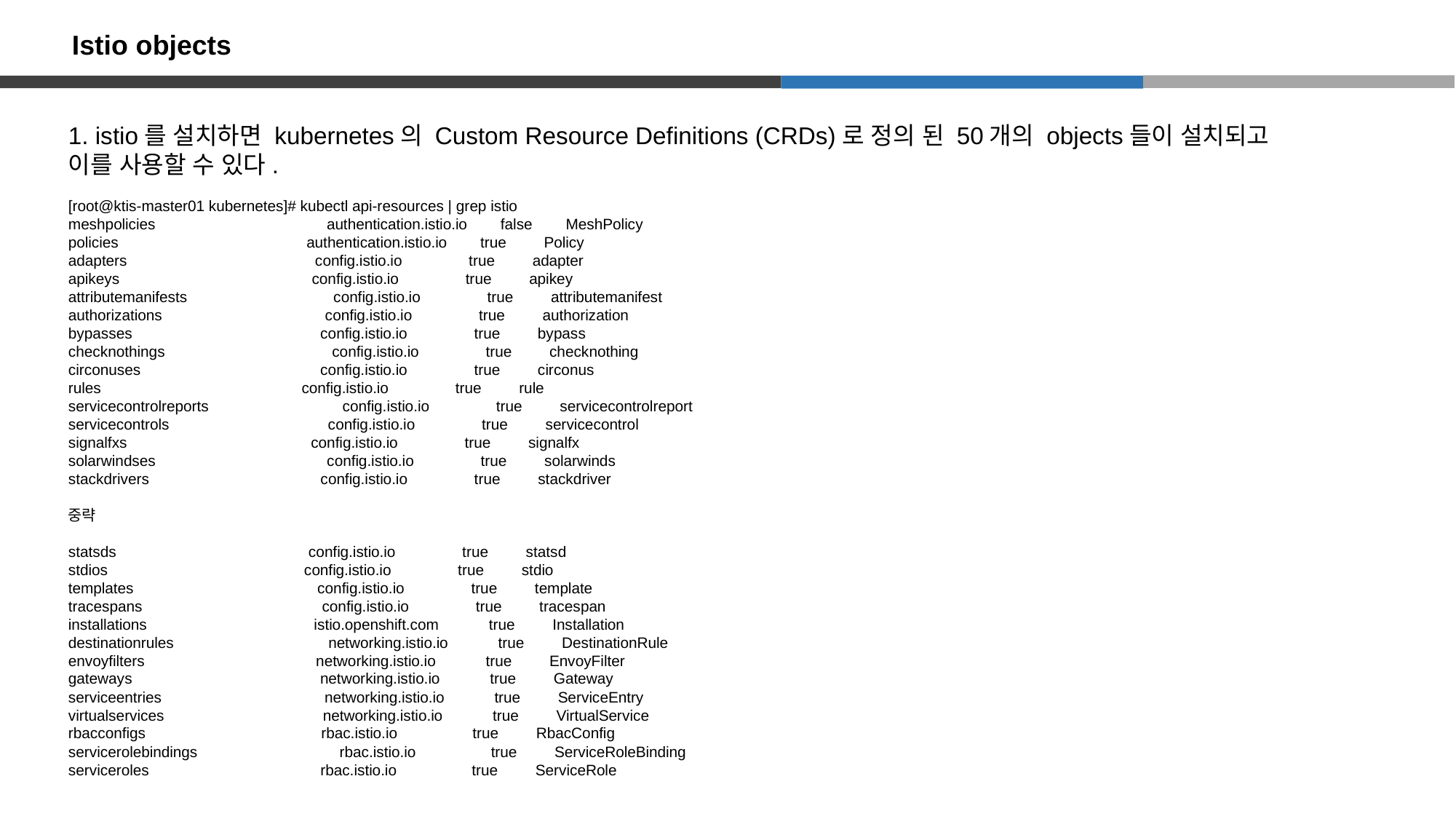

Istio objects

1. istio를 설치하면 kubernetes의 Custom Resource Definitions (CRDs)로 정의 된 50개의 objects들이 설치되고
이를 사용할 수 있다.

[root@ktis-master01 kubernetes]# kubectl api-resources | grep istio
meshpolicies                                         authentication.istio.io        false        MeshPolicy
policies                                             authentication.istio.io        true         Policy
adapters                                             config.istio.io                true         adapter
apikeys                                              config.istio.io                true         apikey
attributemanifests                                   config.istio.io                true         attributemanifest
authorizations                                       config.istio.io                true         authorization
bypasses                                             config.istio.io                true         bypass
checknothings                                        config.istio.io                true         checknothing
circonuses                                           config.istio.io                true         circonus
rules                                                config.istio.io                true         rule
servicecontrolreports                                config.istio.io                true         servicecontrolreport
servicecontrols                                      config.istio.io                true         servicecontrol
signalfxs                                            config.istio.io                true         signalfx
solarwindses                                         config.istio.io                true         solarwinds
stackdrivers                                         config.istio.io                true         stackdriver

중략

statsds                                              config.istio.io                true         statsd
stdios                                               config.istio.io                true         stdio
templates                                            config.istio.io                true         template
tracespans                                           config.istio.io                true         tracespan
installations                                        istio.openshift.com            true         Installation
destinationrules                                     networking.istio.io            true         DestinationRule
envoyfilters                                         networking.istio.io            true         EnvoyFilter
gateways                                             networking.istio.io            true         Gateway
serviceentries                                       networking.istio.io            true         ServiceEntry
virtualservices                                      networking.istio.io            true         VirtualService
rbacconfigs                                          rbac.istio.io                  true         RbacConfig
servicerolebindings                                  rbac.istio.io                  true         ServiceRoleBinding
serviceroles                                         rbac.istio.io                  true         ServiceRole